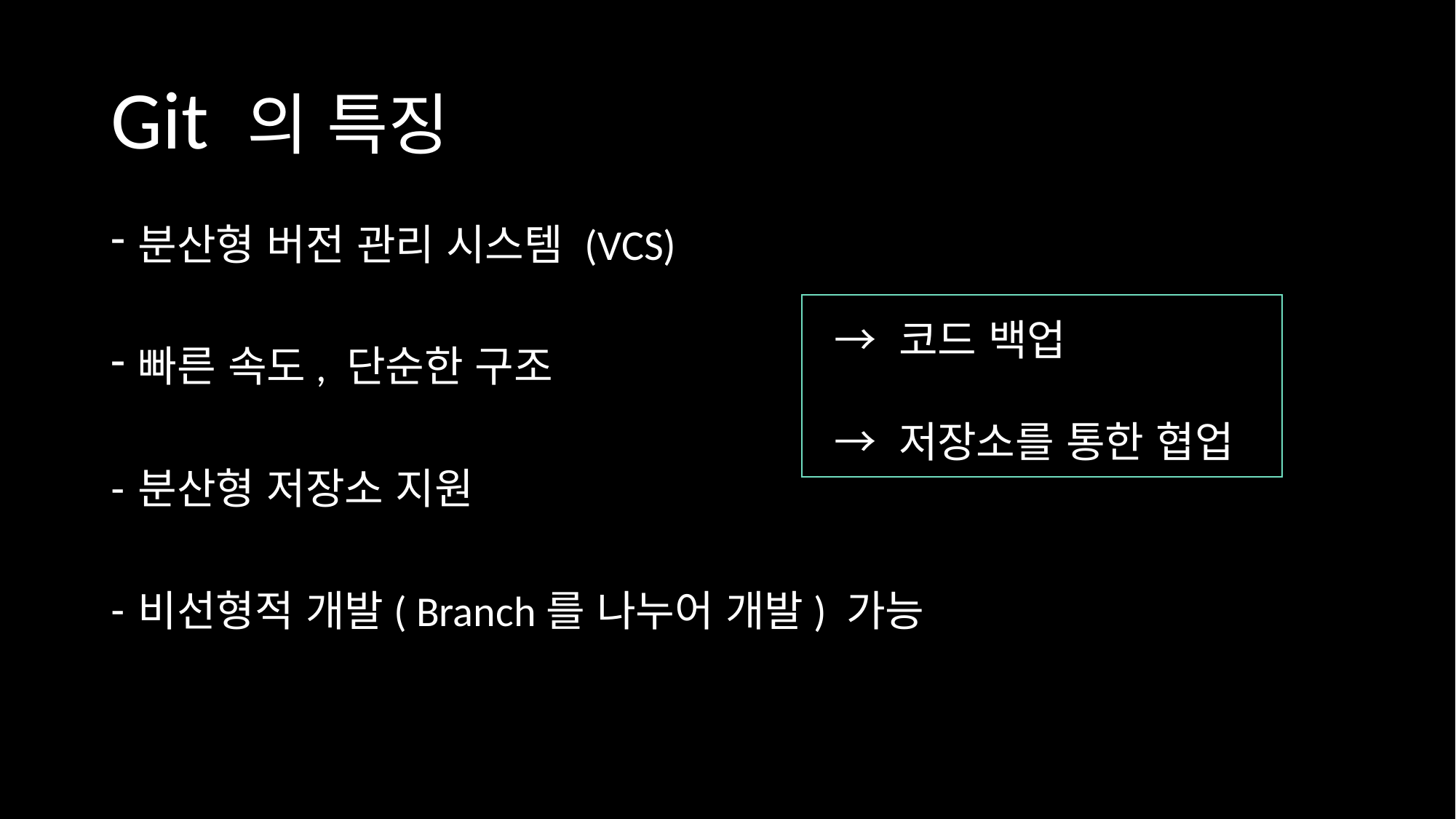

# Git 의 특징
분산형 버전 관리 시스템 (VCS)

빠른 속도, 단순한 구조

분산형 저장소 지원

비선형적 개발( Branch를 나누어 개발) 가능

→ 코드 백업

→ 저장소를 통한 협업